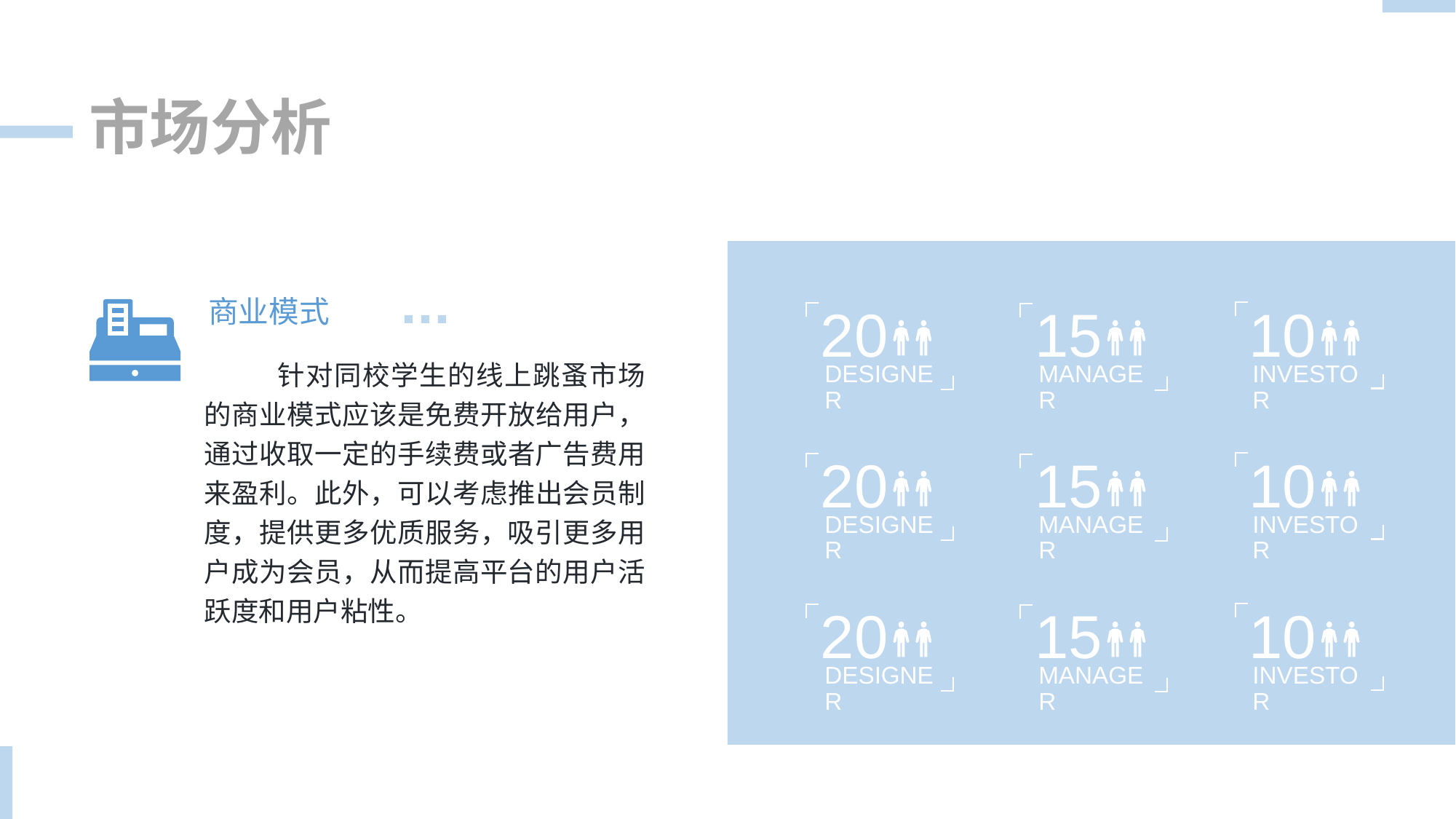

市场分析

20
15
10
商业模式

         针对同校学生的线上跳蚤市场的商业模式应该是免费开放给用户，通过收取一定的手续费或者广告费用来盈利。此外，可以考虑推出会员制度，提供更多优质服务，吸引更多用户成为会员，从而提高平台的用户活跃度和用户粘性。
DESIGNER
MANAGER
INVESTOR

20
15
10

DESIGNER
MANAGER
INVESTOR

20
15
10

DESIGNER
MANAGER
INVESTOR